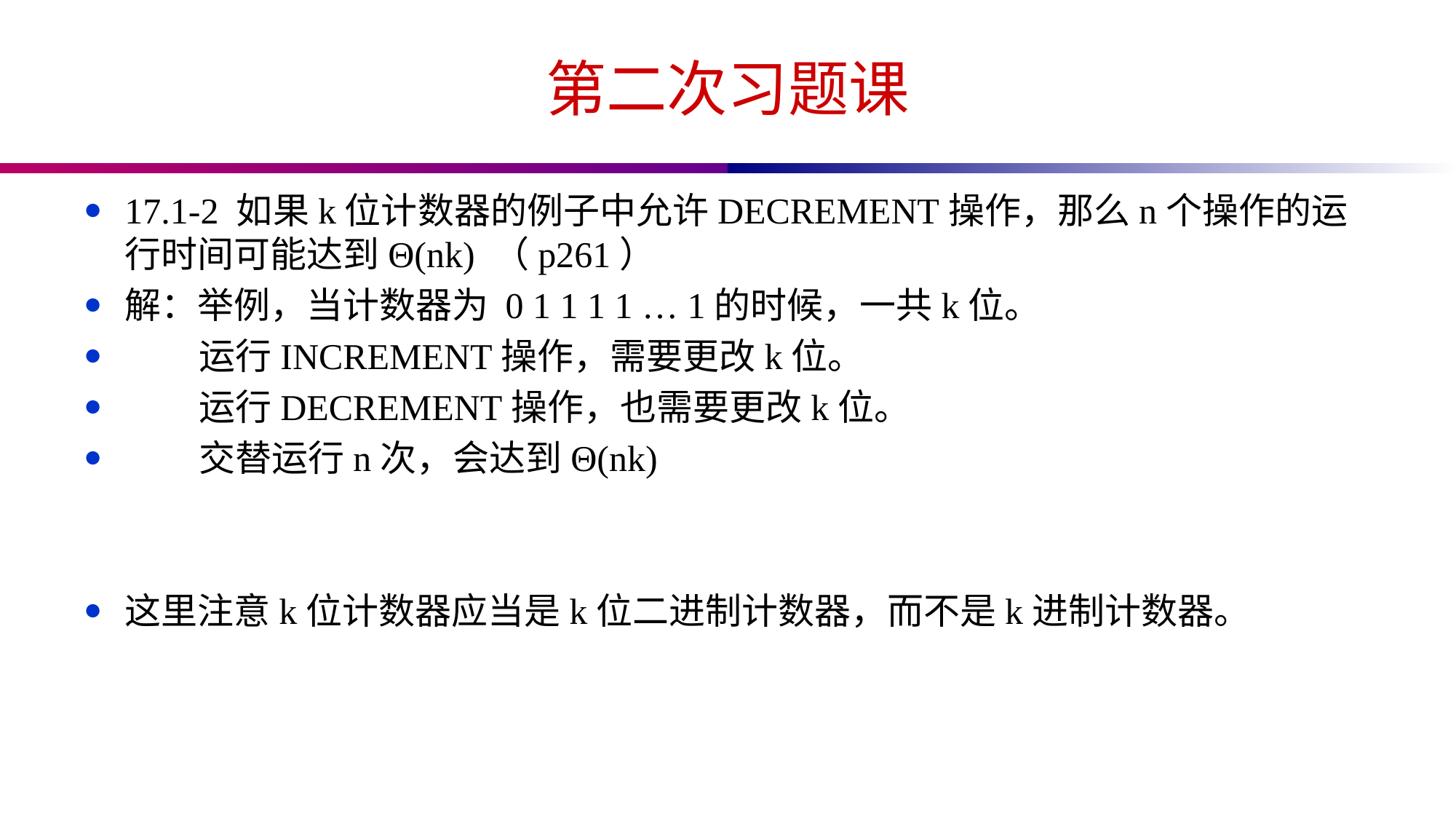

# 第二次习题课
17.1-2 如果k位计数器的例子中允许DECREMENT操作，那么n个操作的运行时间可能达到Θ(nk) （p261）
解：举例，当计数器为 0 1 1 1 1 … 1的时候，一共k位。
        运行INCREMENT操作，需要更改k位。
        运行DECREMENT操作，也需要更改k位。
        交替运行n次，会达到Θ(nk)

这里注意k位计数器应当是k位二进制计数器，而不是k进制计数器。